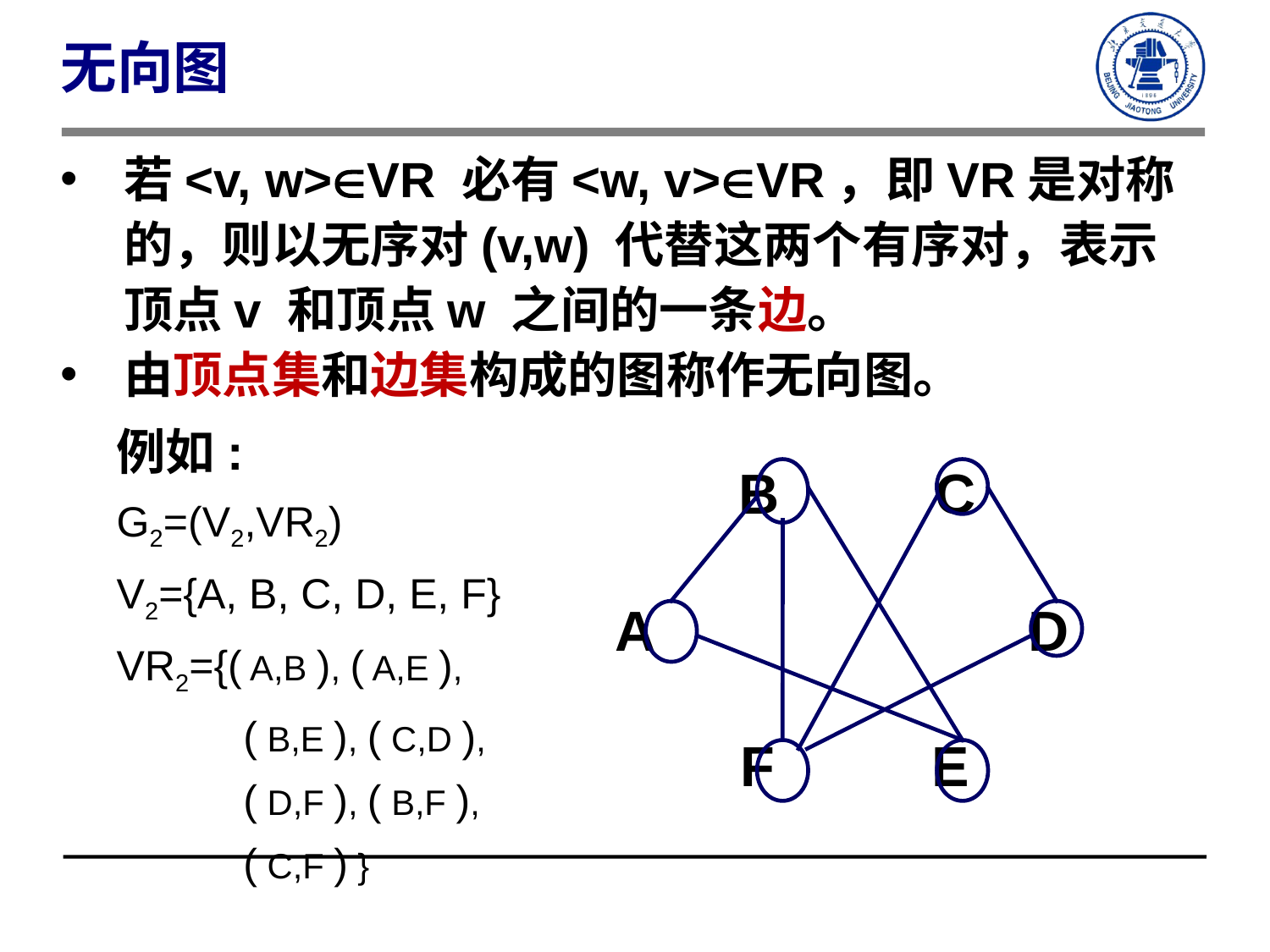

无向图
若<v, w>∈VR 必有<w, v>∈VR，即VR是对称的，则以无序对(v,w) 代替这两个有序对，表示顶点v 和顶点w 之间的一条边。
由顶点集和边集构成的图称作无向图。
例如:
G2=(V2,VR2)
V2={A, B, C, D, E, F}
VR2={( A,B ), ( A,E ),
             ( B,E ), ( C,D ),
             ( D,F ), ( B,F ),
             ( C,F ) }
       B          C

A                        D

        F          E